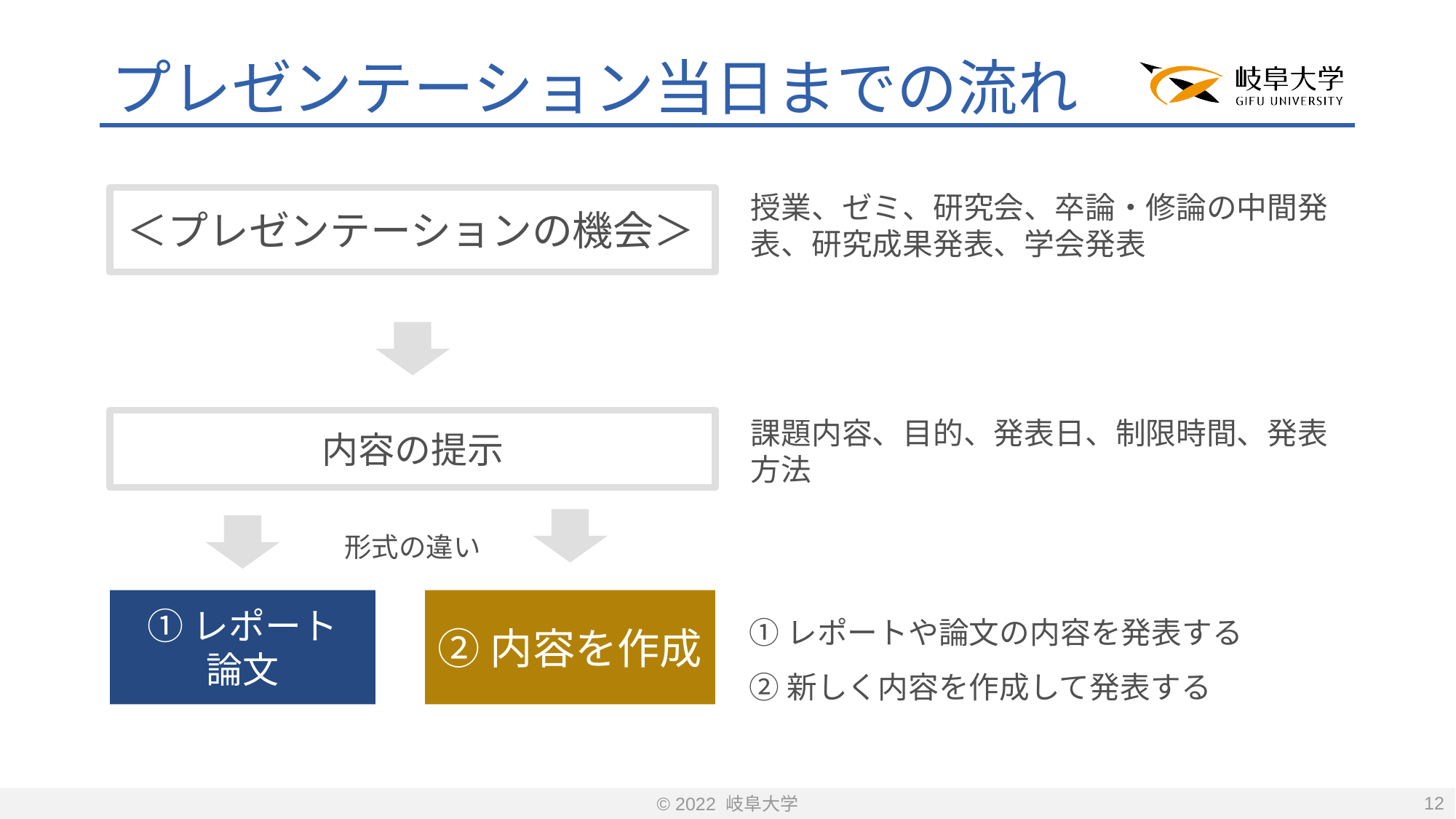

# プレゼンテーション当日までの流れ
授業、ゼミ、研究会、卒論・修論の中間発表、研究成果発表、学会発表
＜プレゼンテーションの機会＞

課題内容、目的、発表日、制限時間、発表方法
内容の提示

形式の違い
①レポート
論文
②内容を作成
①レポートや論文の内容を発表する
②新しく内容を作成して発表する